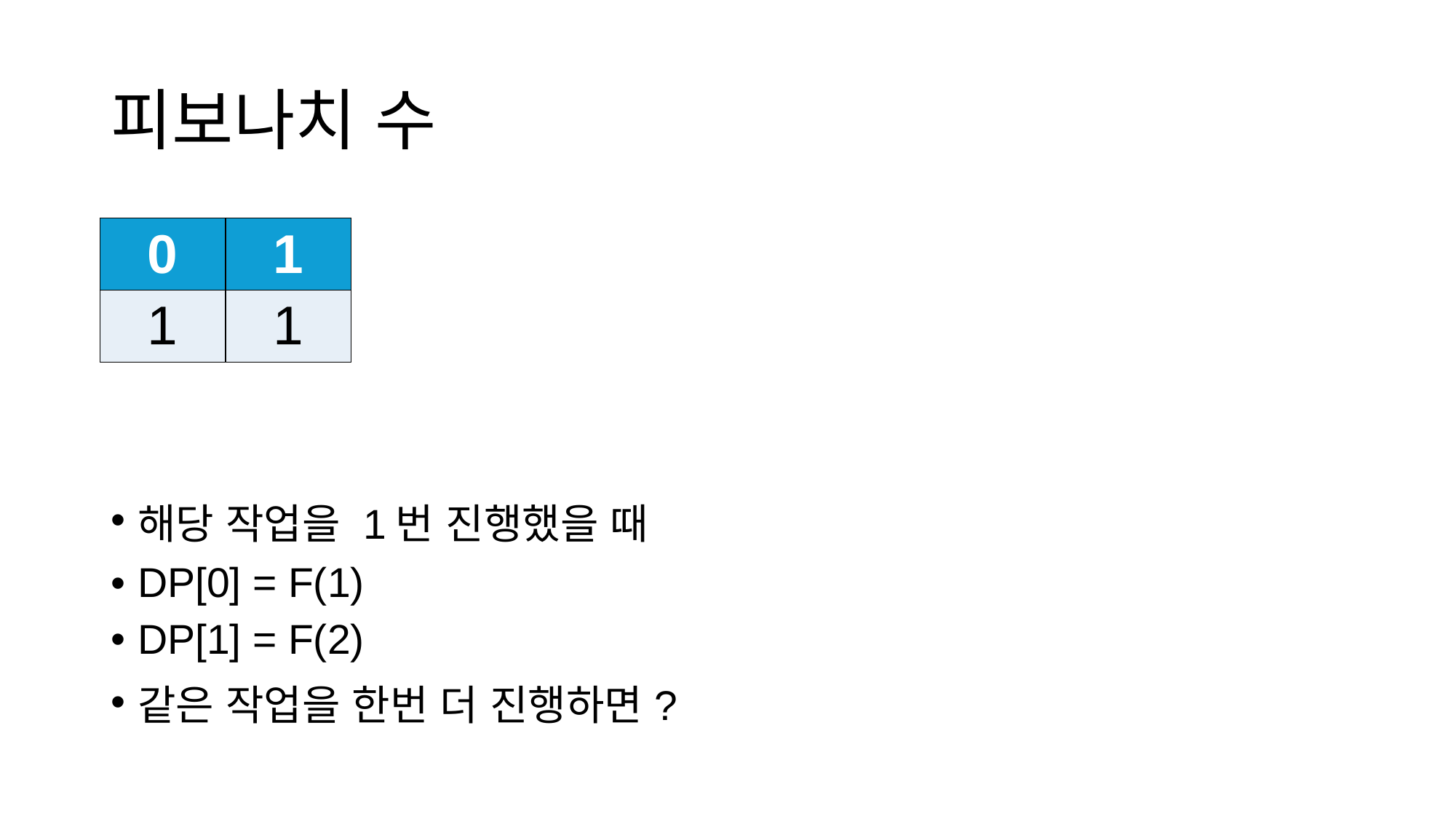

# 피보나치 수
| 0 | 1 |
| --- | --- |
| 1 | 1 |
해당 작업을 1번 진행했을 때
DP[0] = F(1)
DP[1] = F(2)
같은 작업을 한번 더 진행하면?